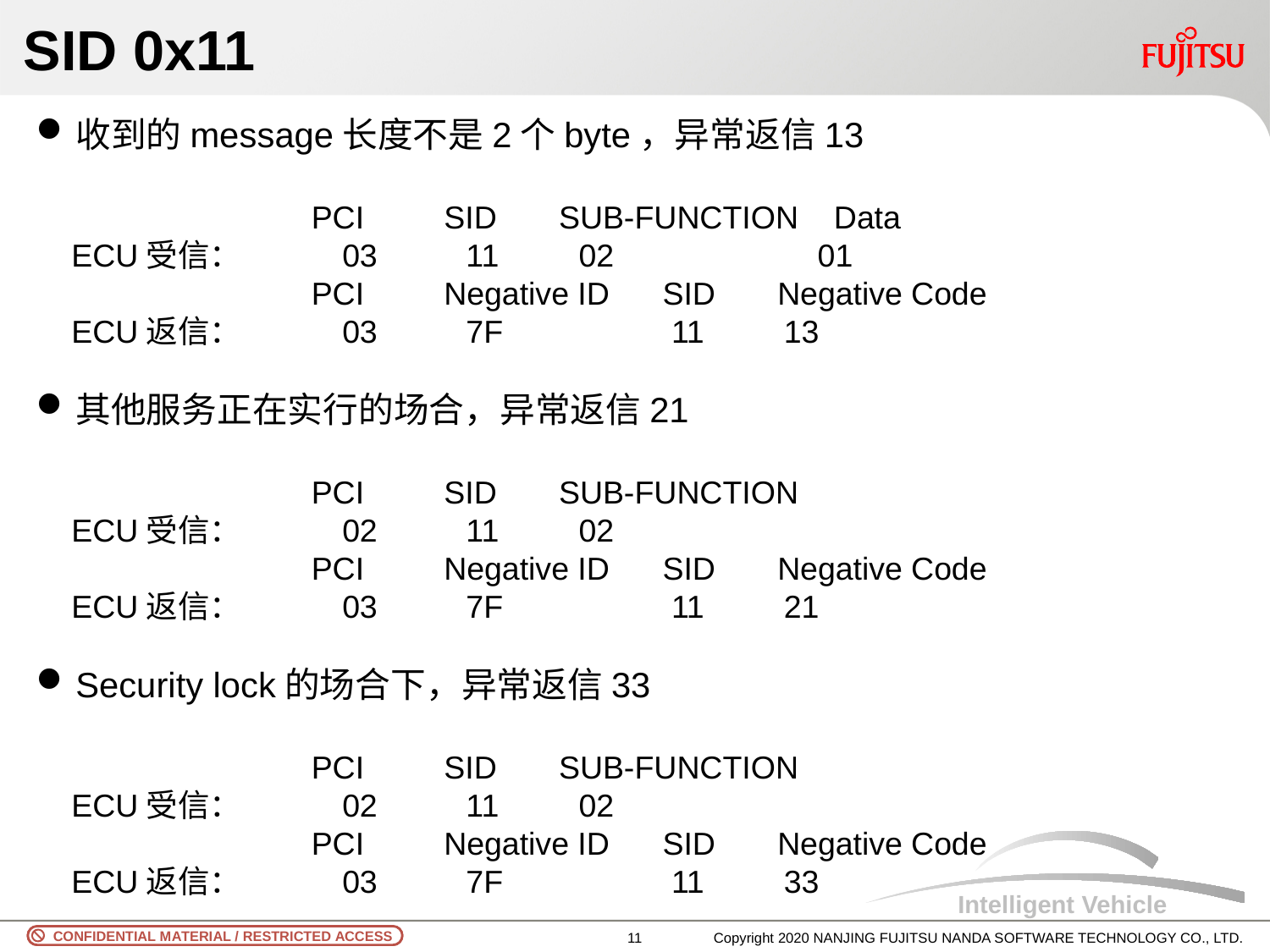

# SID 0x11
收到的message长度不是2个byte，异常返信13

                               PCI         SID       SUB-FUNCTION    Data
    ECU受信：             03          11         02                       01
                               PCI         Negative ID      SID       Negative Code
    ECU返信：             03          7F                   11         13

其他服务正在实行的场合，异常返信21

                               PCI         SID       SUB-FUNCTION
    ECU受信：             02          11         02
                               PCI         Negative ID      SID       Negative Code
    ECU返信：             03          7F                   11         21

Security lock的场合下，异常返信33

                               PCI         SID       SUB-FUNCTION
    ECU受信：             02          11         02
                               PCI         Negative ID      SID       Negative Code
    ECU返信：             03          7F                   11         33

11
Copyright 2020 NANJING FUJITSU NANDA SOFTWARE TECHNOLOGY CO., LTD.